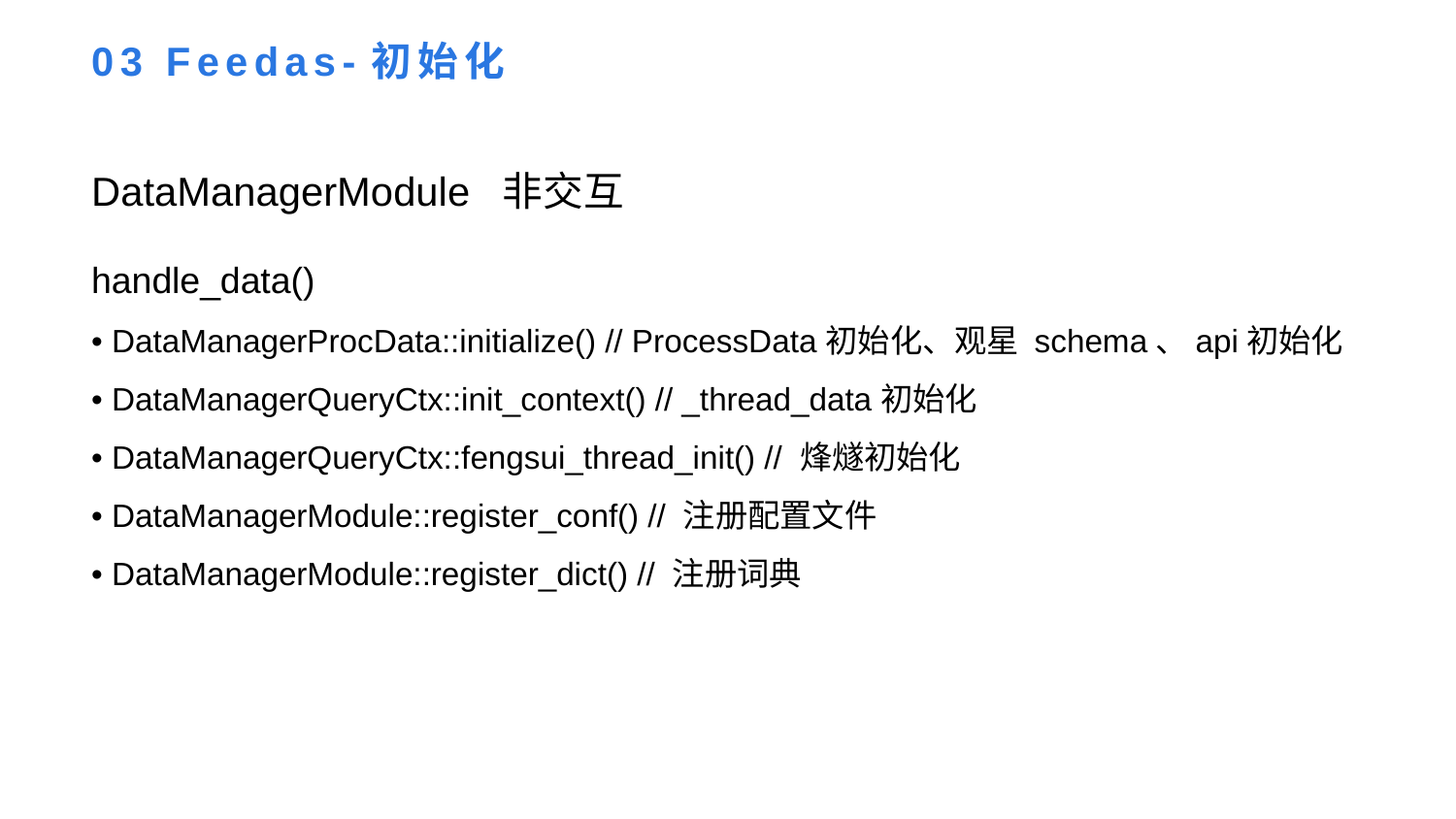

03 Feedas-初始化
DataManagerModule  非交互
handle_data()
• DataManagerProcData::initialize() // ProcessData初始化、观星 schema、api初始化
• DataManagerQueryCtx::init_context() // _thread_data初始化
• DataManagerQueryCtx::fengsui_thread_init() // 烽燧初始化
• DataManagerModule::register_conf() // 注册配置文件
• DataManagerModule::register_dict() // 注册词典